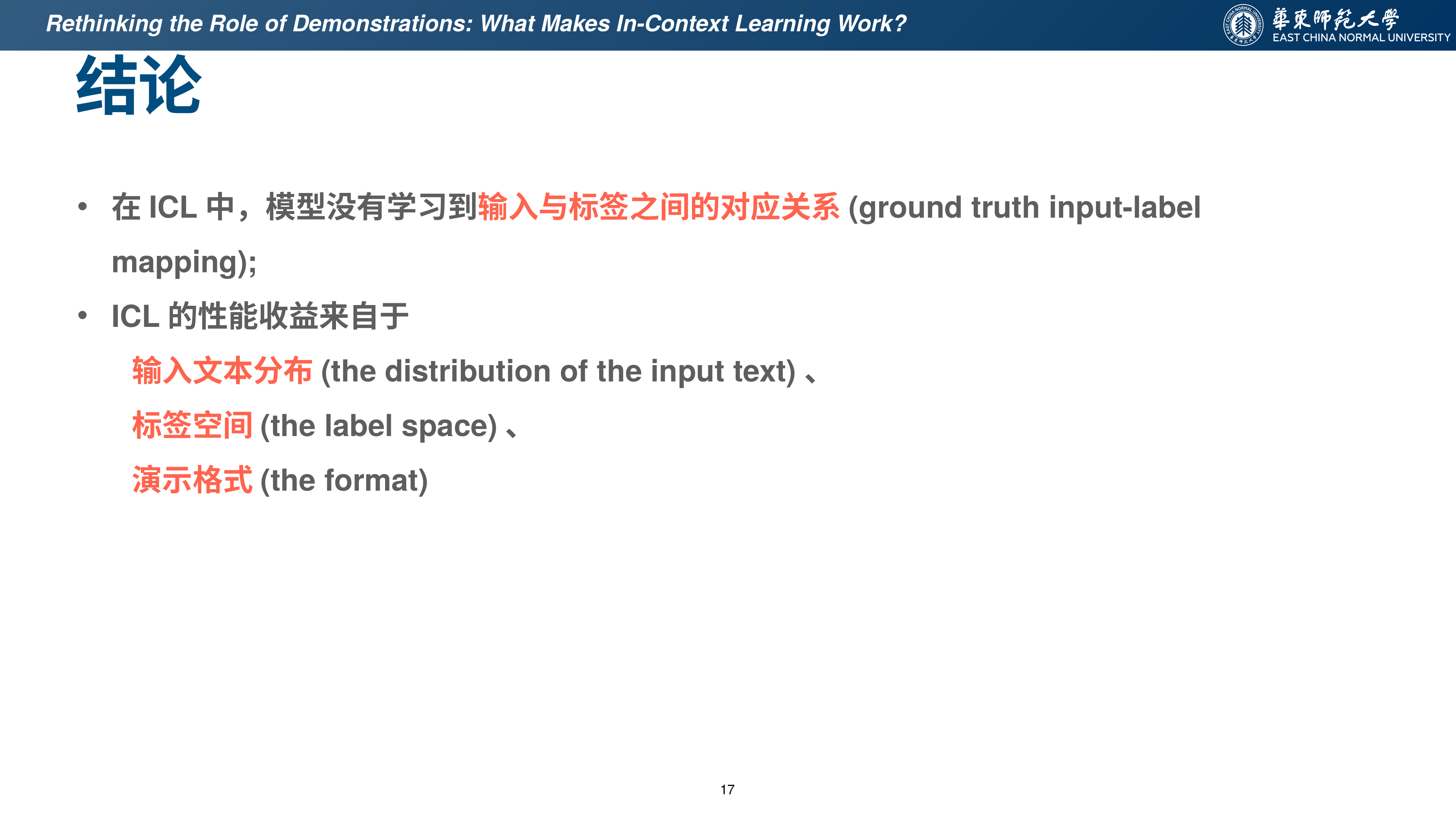

# 结论
在ICL中，模型没有学习到输入与标签之间的对应关系(ground truth input-label mapping);
ICL的性能收益来自于
	输入文本分布(the distribution of the input text)、
	标签空间(the label space)、
	演示格式(the format)

17